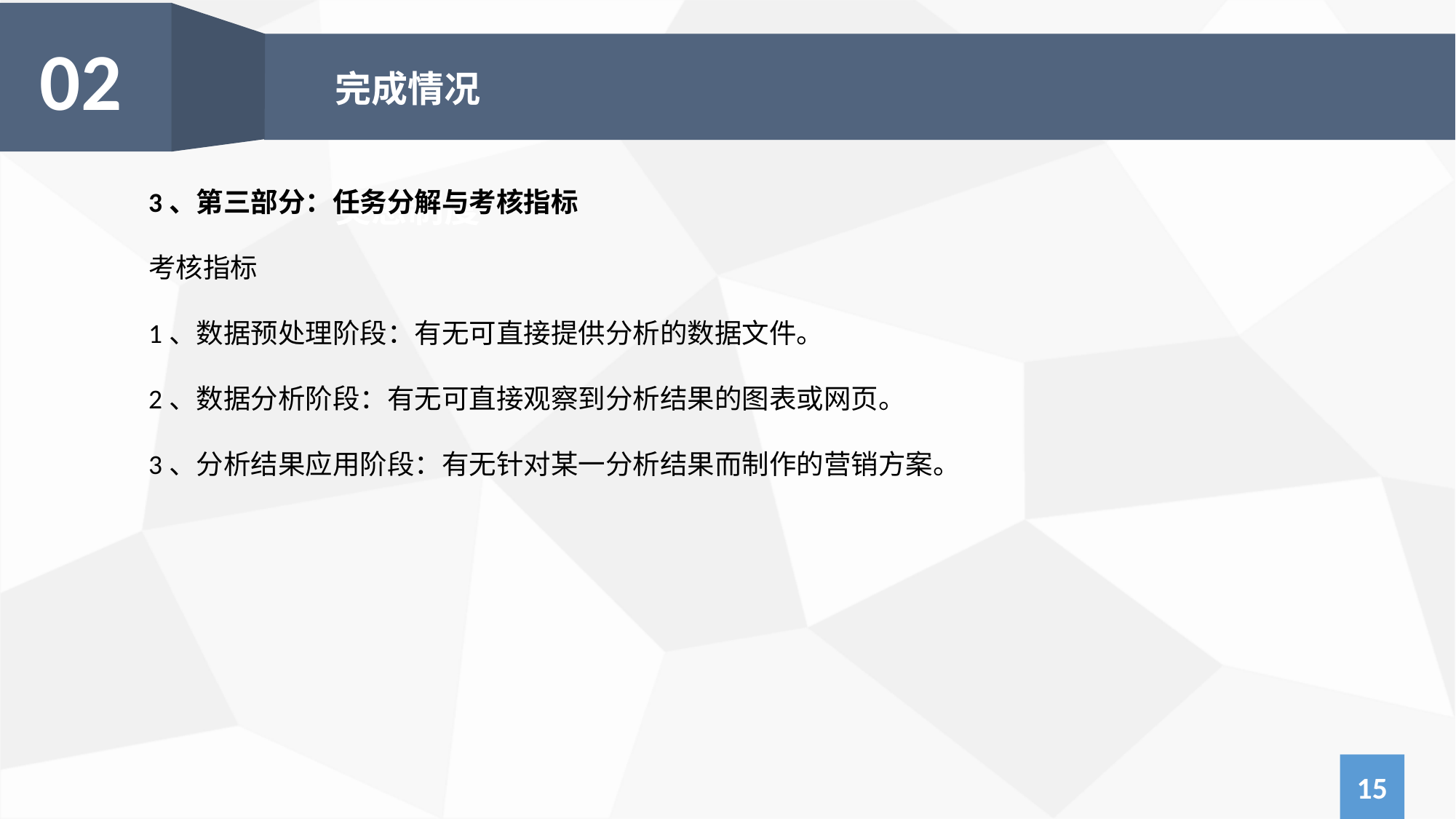

02

完成情况
奖惩制度
3、第三部分：任务分解与考核指标

考核指标

1、数据预处理阶段：有无可直接提供分析的数据文件。

2、数据分析阶段：有无可直接观察到分析结果的图表或网页。

3、分析结果应用阶段：有无针对某一分析结果而制作的营销方案。

15